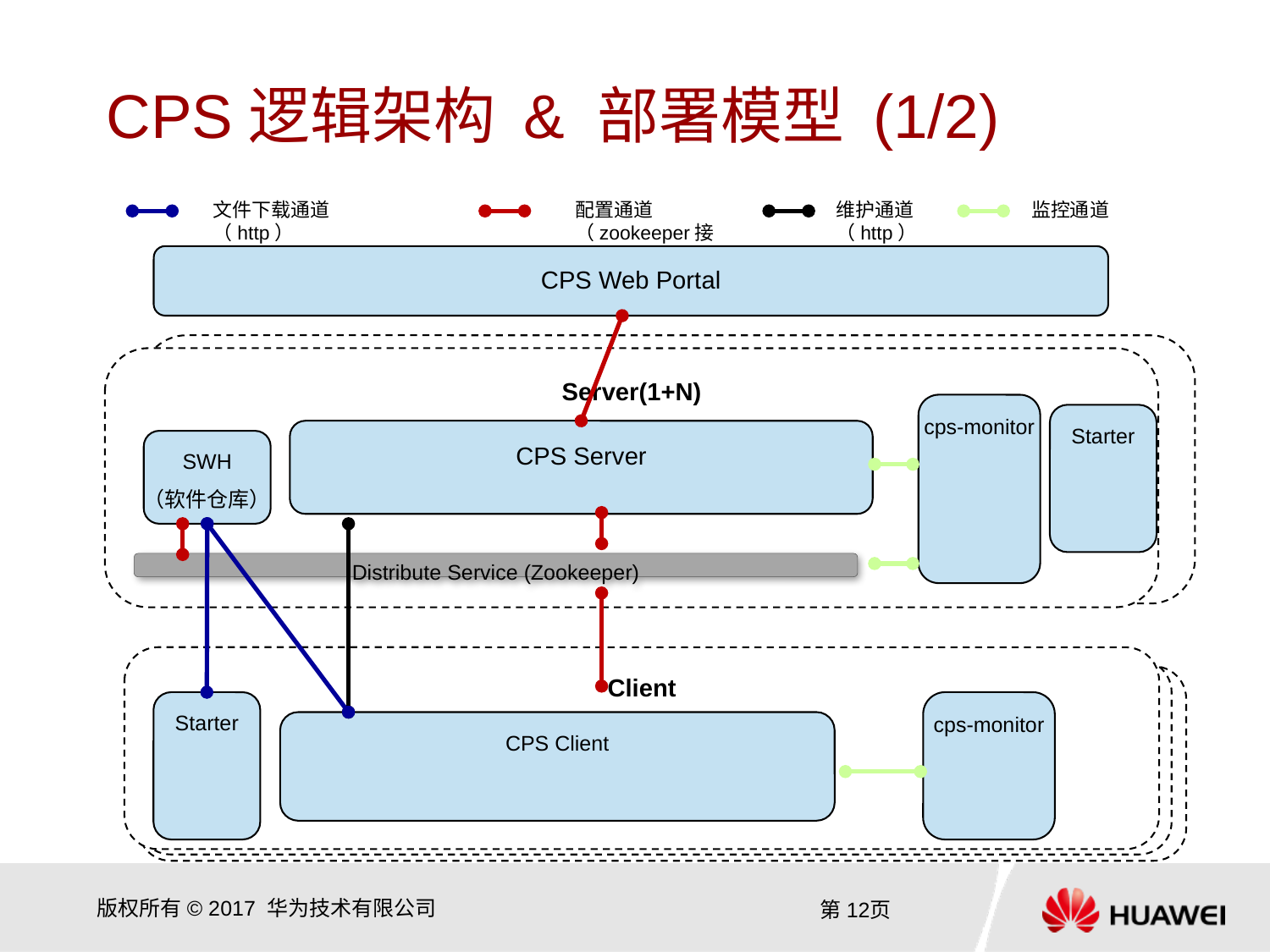

# CPS逻辑架构 & 部署模型 (1/2)
文件下载通道（http）
配置通道（zookeeper接口）
维护通道（http）
监控通道
CPS Web Portal

Server(1+N)
cps-monitor
Starter
CPS Server
SWH
（软件仓库）

Distribute Service (Zookeeper)
Client
CPS Client
CPS Client
Starter
cps-monitor
CPS Client